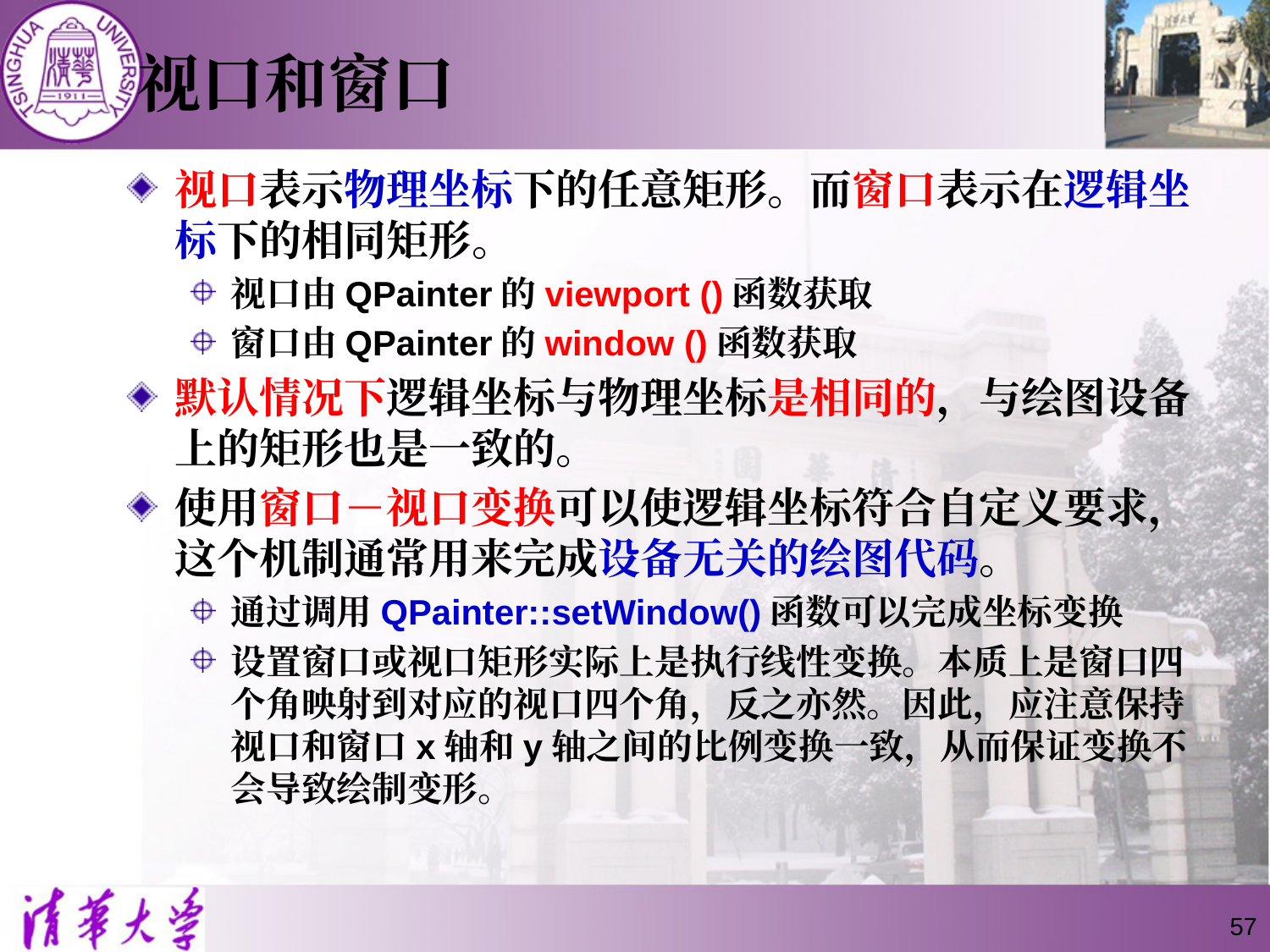

# 视口和窗口
视口表示物理坐标下的任意矩形。而窗口表示在逻辑坐标下的相同矩形。
视口由QPainter的viewport ()函数获取
窗口由QPainter的window ()函数获取
默认情况下逻辑坐标与物理坐标是相同的，与绘图设备上的矩形也是一致的。
使用窗口－视口变换可以使逻辑坐标符合自定义要求，这个机制通常用来完成设备无关的绘图代码。
通过调用QPainter::setWindow()函数可以完成坐标变换
设置窗口或视口矩形实际上是执行线性变换。本质上是窗口四个角映射到对应的视口四个角，反之亦然。因此，应注意保持视口和窗口x轴和y轴之间的比例变换一致，从而保证变换不会导致绘制变形。
57